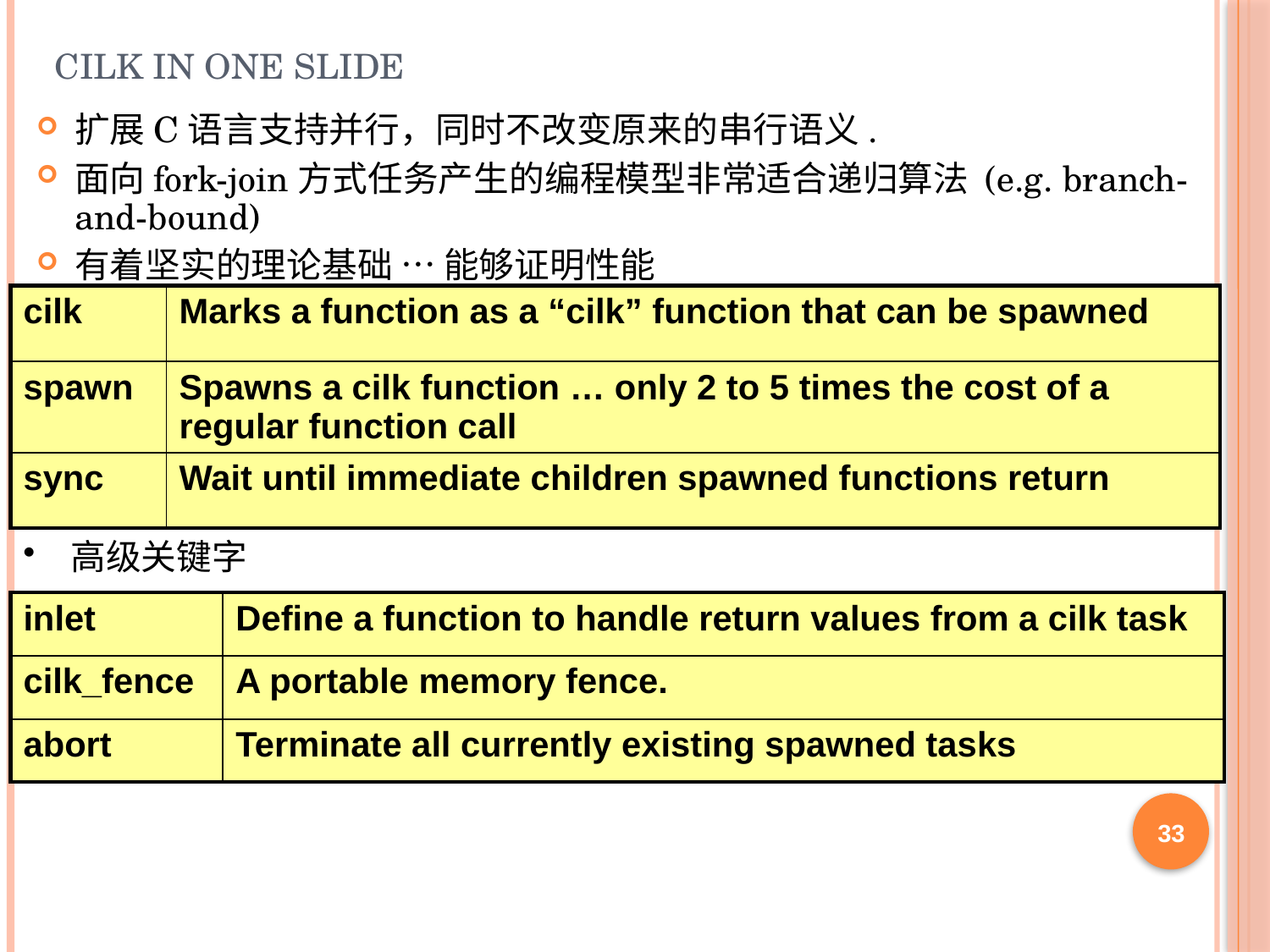

# Cilk in one slide
扩展C语言支持并行，同时不改变原来的串行语义.
面向fork-join方式任务产生的编程模型非常适合递归算法 (e.g. branch-and-bound)
有着坚实的理论基础 … 能够证明性能
| cilk | Marks a function as a “cilk” function that can be spawned |
| --- | --- |
| spawn | Spawns a cilk function … only 2 to 5 times the cost of a regular function call |
| sync | Wait until immediate children spawned functions return |
高级关键字
| inlet | Define a function to handle return values from a cilk task |
| --- | --- |
| cilk\_fence | A portable memory fence. |
| abort | Terminate all currently existing spawned tasks |
33